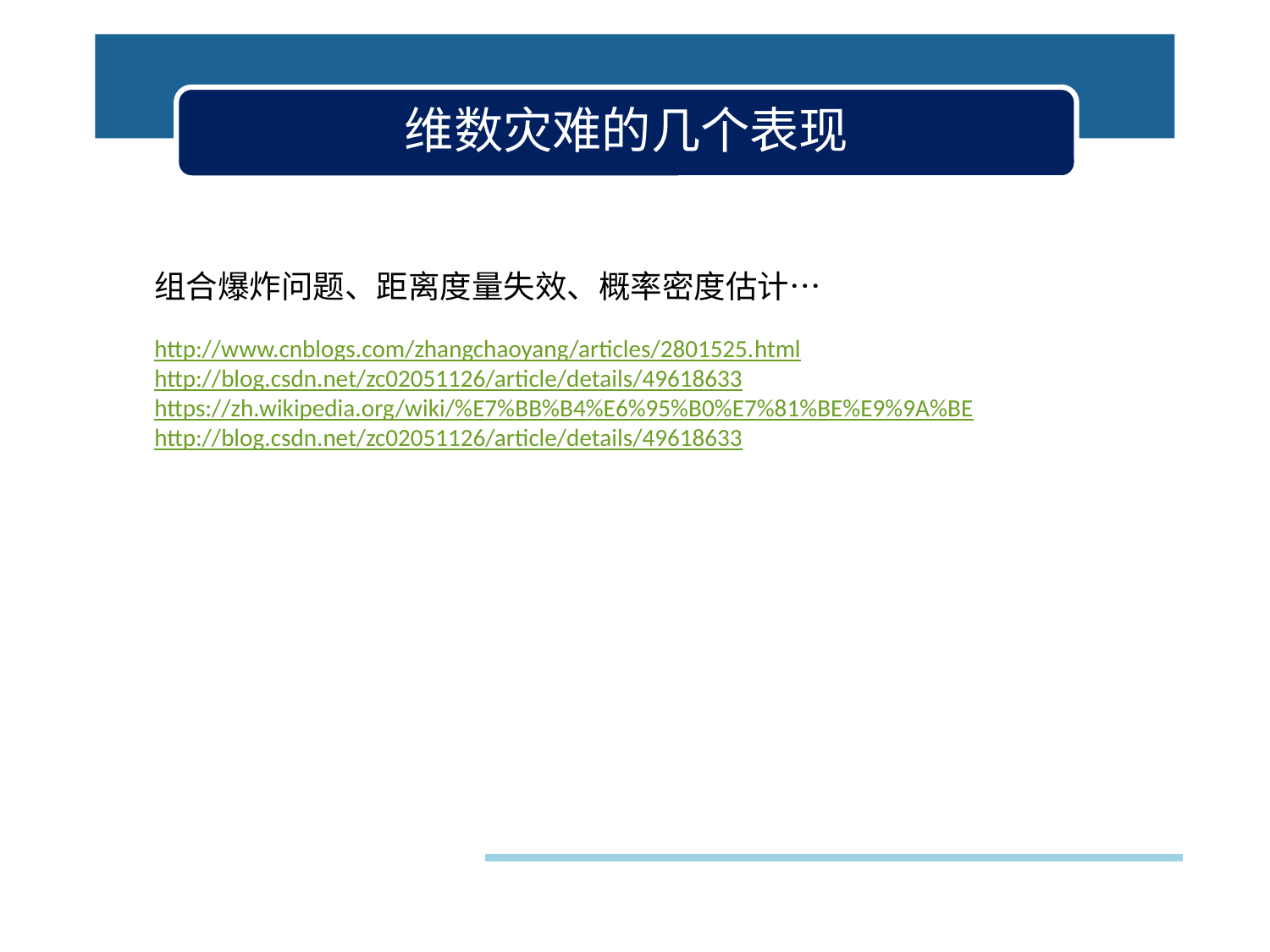

# 维数灾难的几个表现
组合爆炸问题、距离度量失效、概率密度估计…
http://www.cnblogs.com/zhangchaoyang/articles/2801525.html
http://blog.csdn.net/zc02051126/article/details/49618633
https://zh.wikipedia.org/wiki/%E7%BB%B4%E6%95%B0%E7%81%BE%E9%9A%BE
http://blog.csdn.net/zc02051126/article/details/49618633